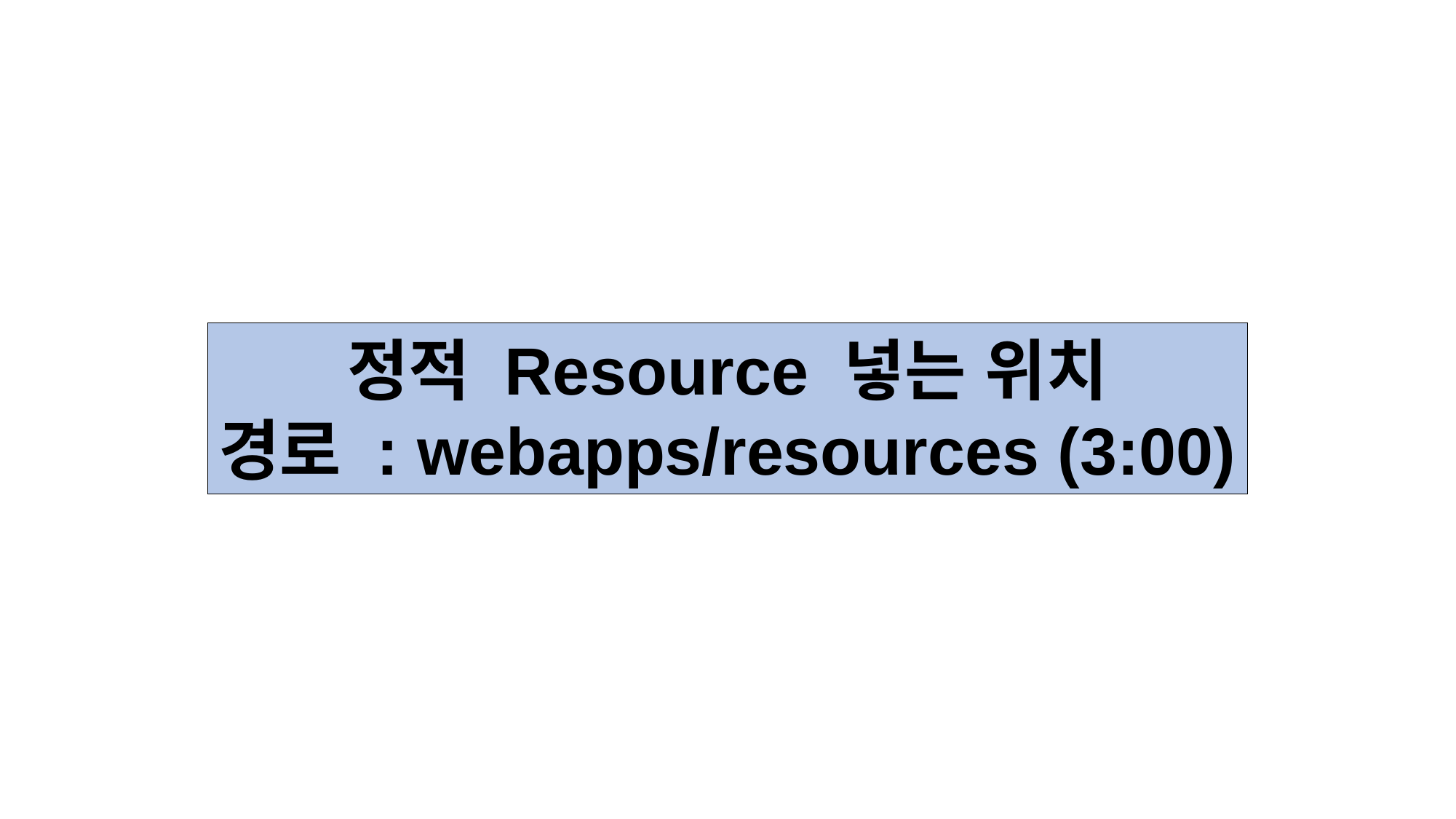

정적 Resource 넣는 위치
경로 : webapps/resources (3:00)